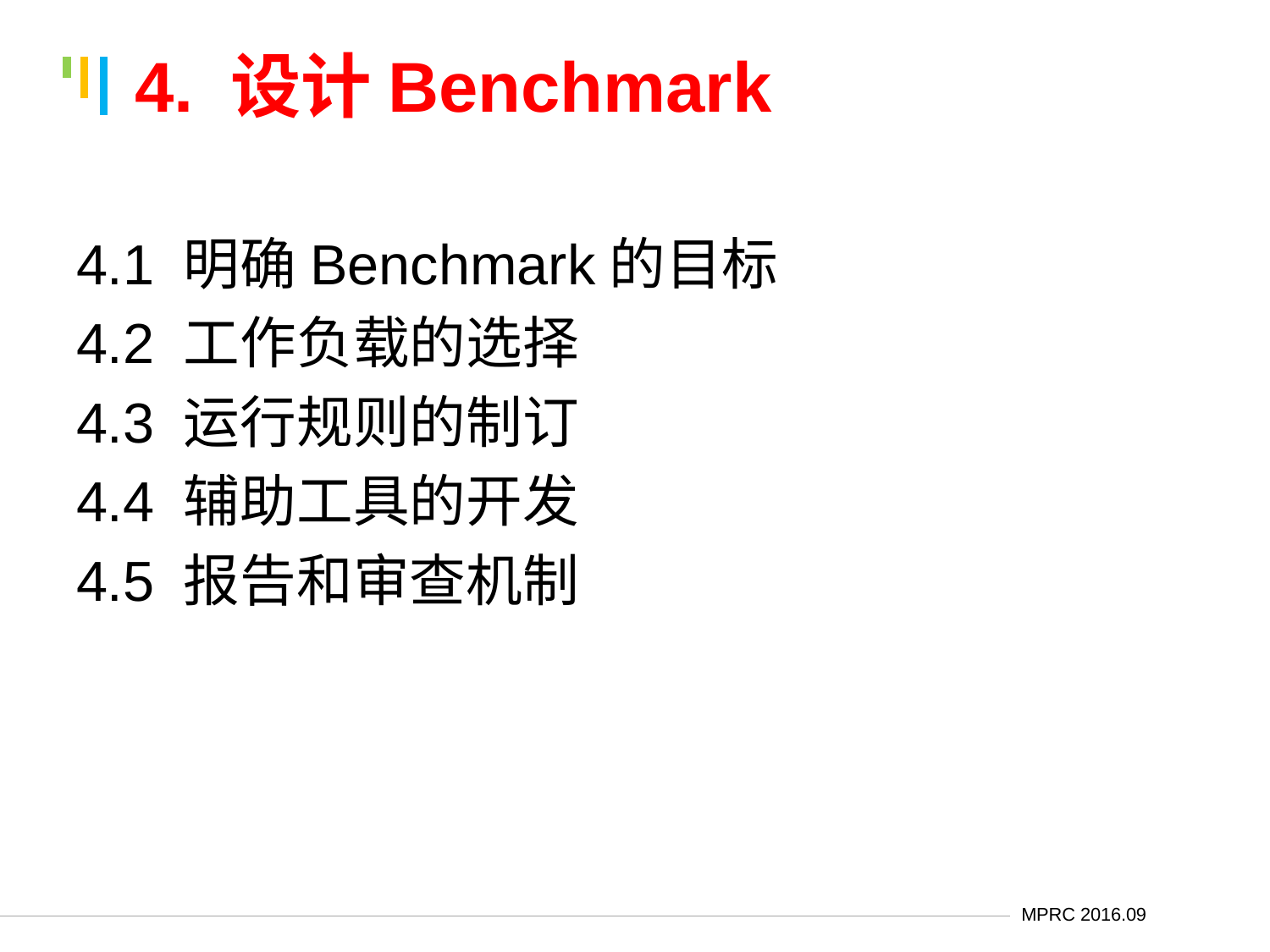

# 4. 设计Benchmark
4.1 明确Benchmark的目标
4.2 工作负载的选择
4.3 运行规则的制订
4.4 辅助工具的开发
4.5 报告和审查机制